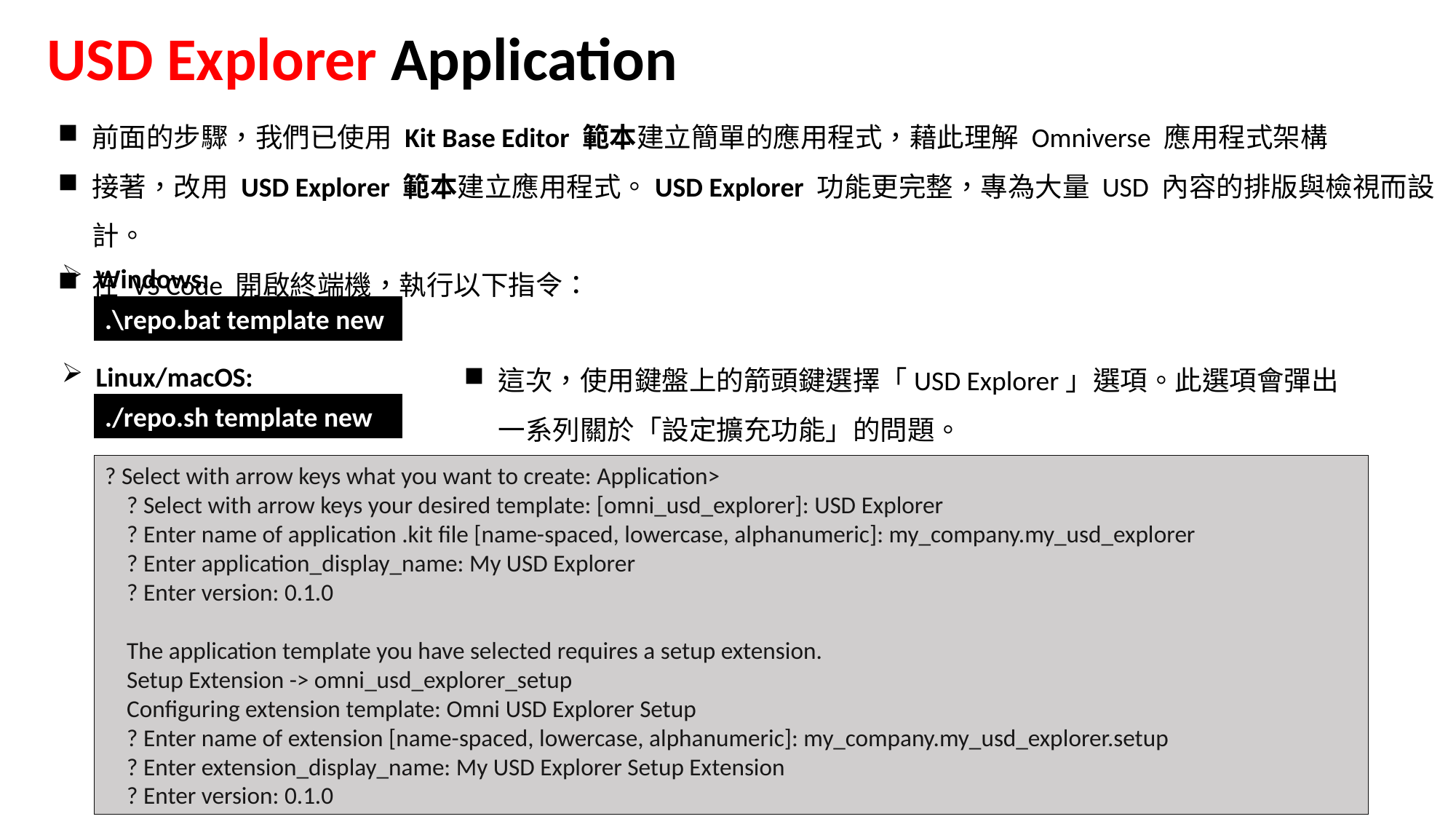

USD Explorer Application
前面的步驟，我們已使用 Kit Base Editor 範本建立簡單的應用程式，藉此理解 Omniverse 應用程式架構
接著，改用 USD Explorer 範本建立應用程式。USD Explorer 功能更完整，專為大量 USD 內容的排版與檢視而設計。
在 VS Code 開啟終端機，執行以下指令：
Windows:

Linux/macOS:

.\repo.bat template new
這次，使用鍵盤上的箭頭鍵選擇「USD Explorer」選項。此選項會彈出一系列關於「設定擴充功能」的問題。
./repo.sh template new
? Select with arrow keys what you want to create: Application>
    ? Select with arrow keys your desired template: [omni_usd_explorer]: USD Explorer
    ? Enter name of application .kit file [name-spaced, lowercase, alphanumeric]: my_company.my_usd_explorer
    ? Enter application_display_name: My USD Explorer
    ? Enter version: 0.1.0

    The application template you have selected requires a setup extension.
    Setup Extension -> omni_usd_explorer_setup
    Configuring extension template: Omni USD Explorer Setup
    ? Enter name of extension [name-spaced, lowercase, alphanumeric]: my_company.my_usd_explorer.setup
    ? Enter extension_display_name: My USD Explorer Setup Extension
    ? Enter version: 0.1.0